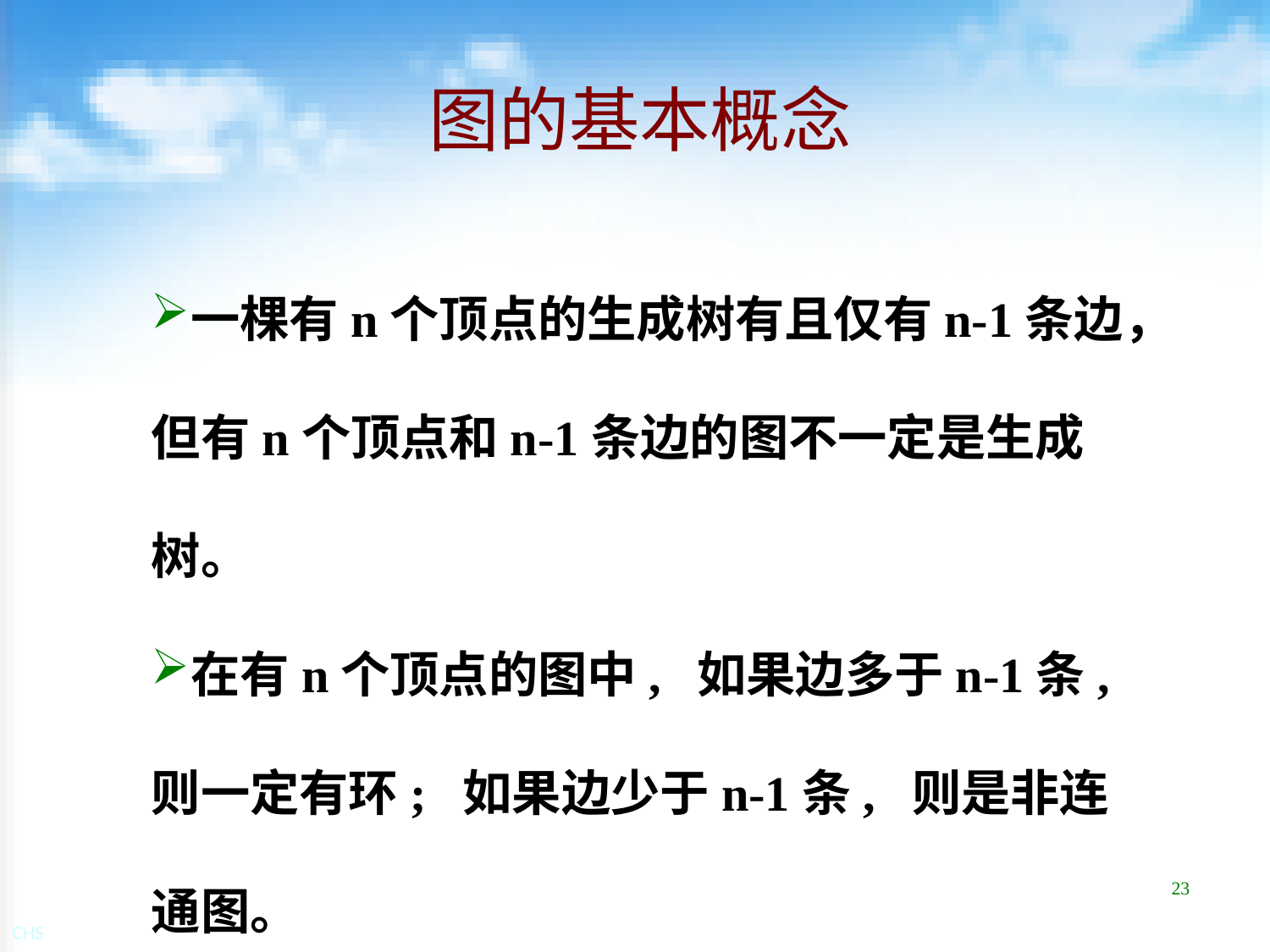

# 图的基本概念
一棵有n个顶点的生成树有且仅有n-1条边，但有n个顶点和n-1条边的图不一定是生成树。
在有n个顶点的图中,  如果边多于n-1条,  则一定有环;  如果边少于n-1条,  则是非连通图。
23